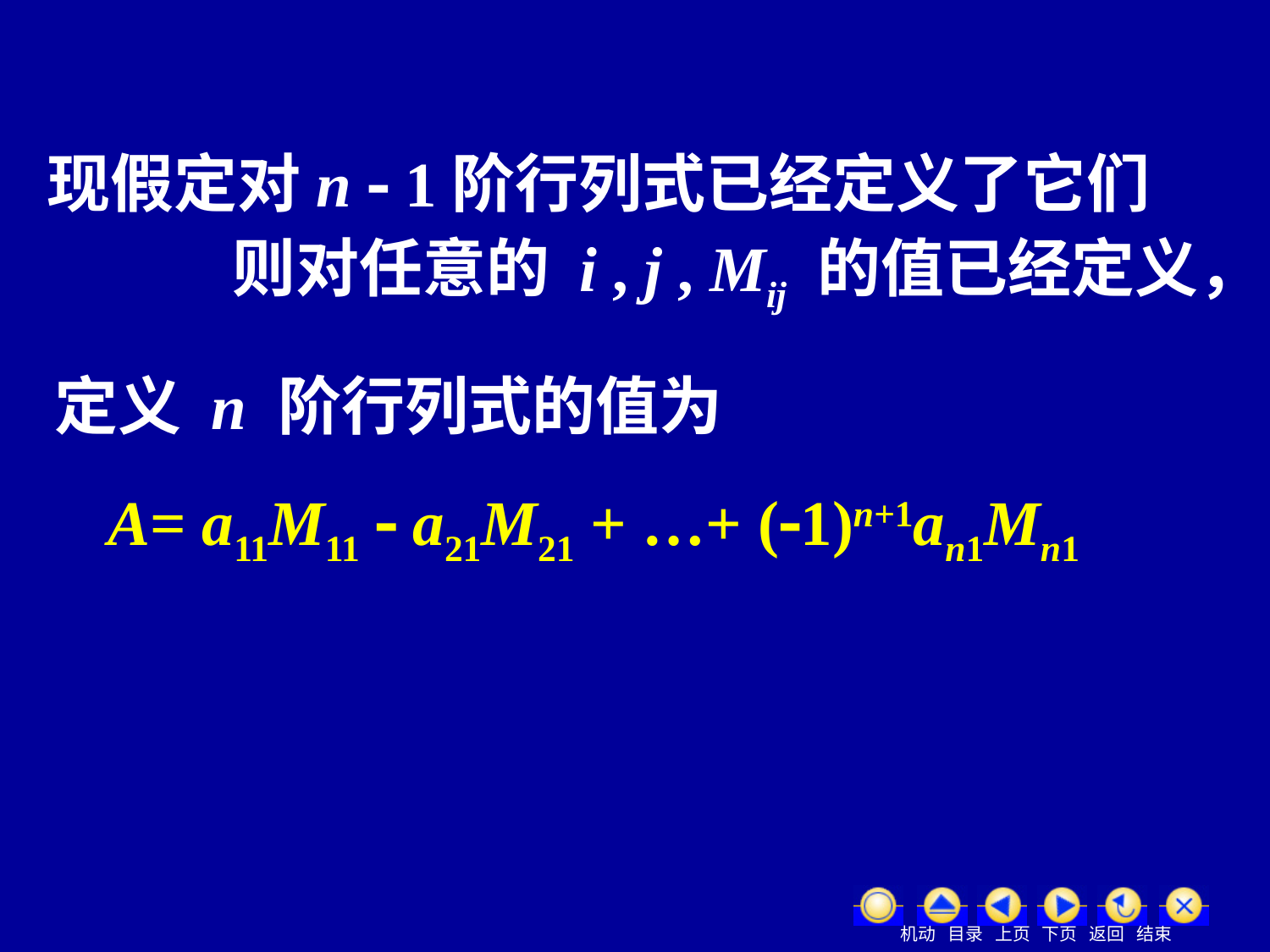

现假定对n − 1阶行列式已经定义了它们
的值,
则对任意的 i , j , Mij 的值已经定义，
定义 n 阶行列式的值为
A= a11M11 − a21M21 + …+ (−1)n+1an1Mn1
( 1.1.10 )
( 1.1.10 )又称为A按第一列展开的展开式.